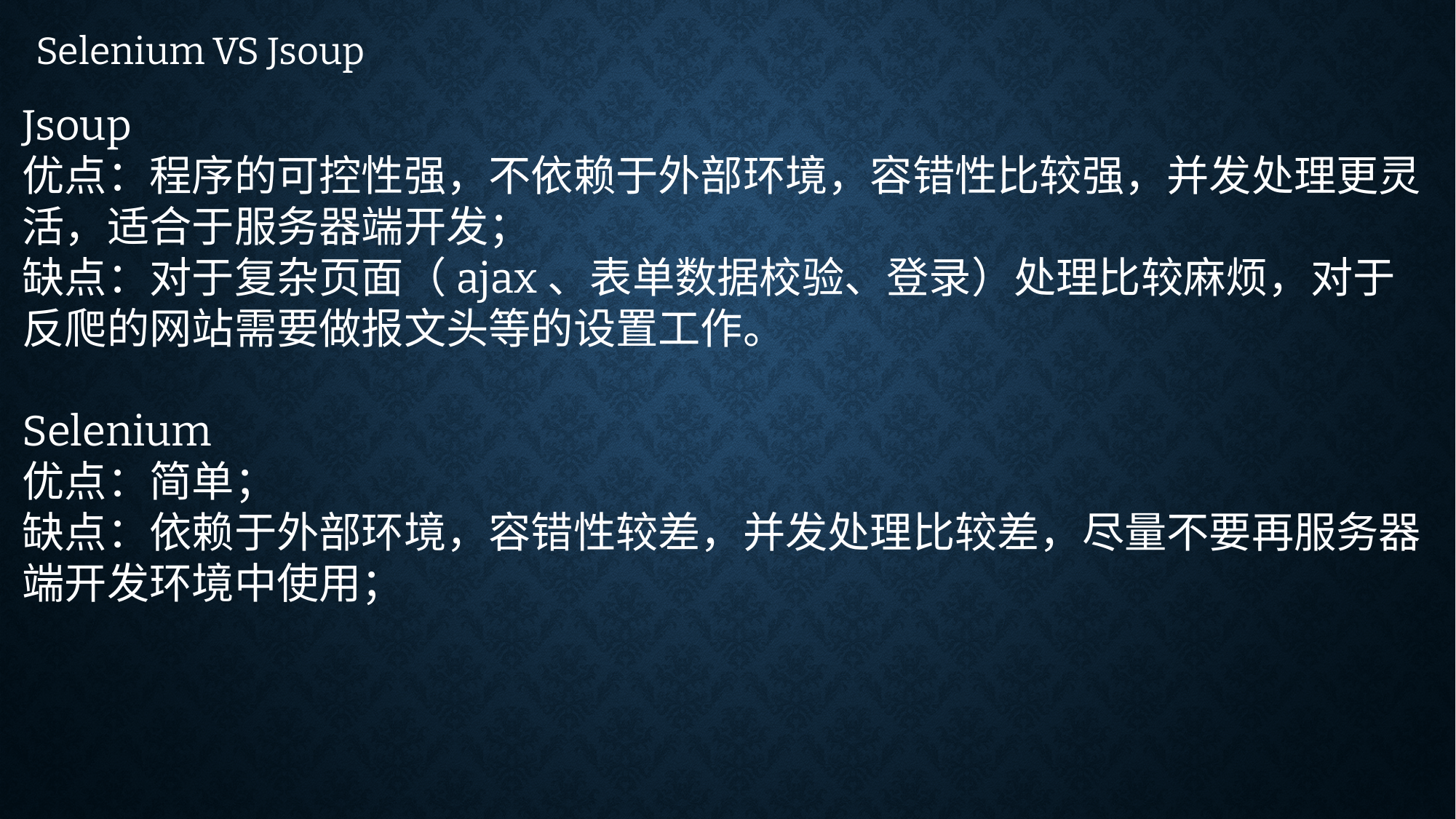

Selenium VS Jsoup
Jsoup
优点：程序的可控性强，不依赖于外部环境，容错性比较强，并发处理更灵活，适合于服务器端开发；
缺点：对于复杂页面（ajax、表单数据校验、登录）处理比较麻烦，对于反爬的网站需要做报文头等的设置工作。

Selenium
优点：简单；
缺点：依赖于外部环境，容错性较差，并发处理比较差，尽量不要再服务器端开发环境中使用；